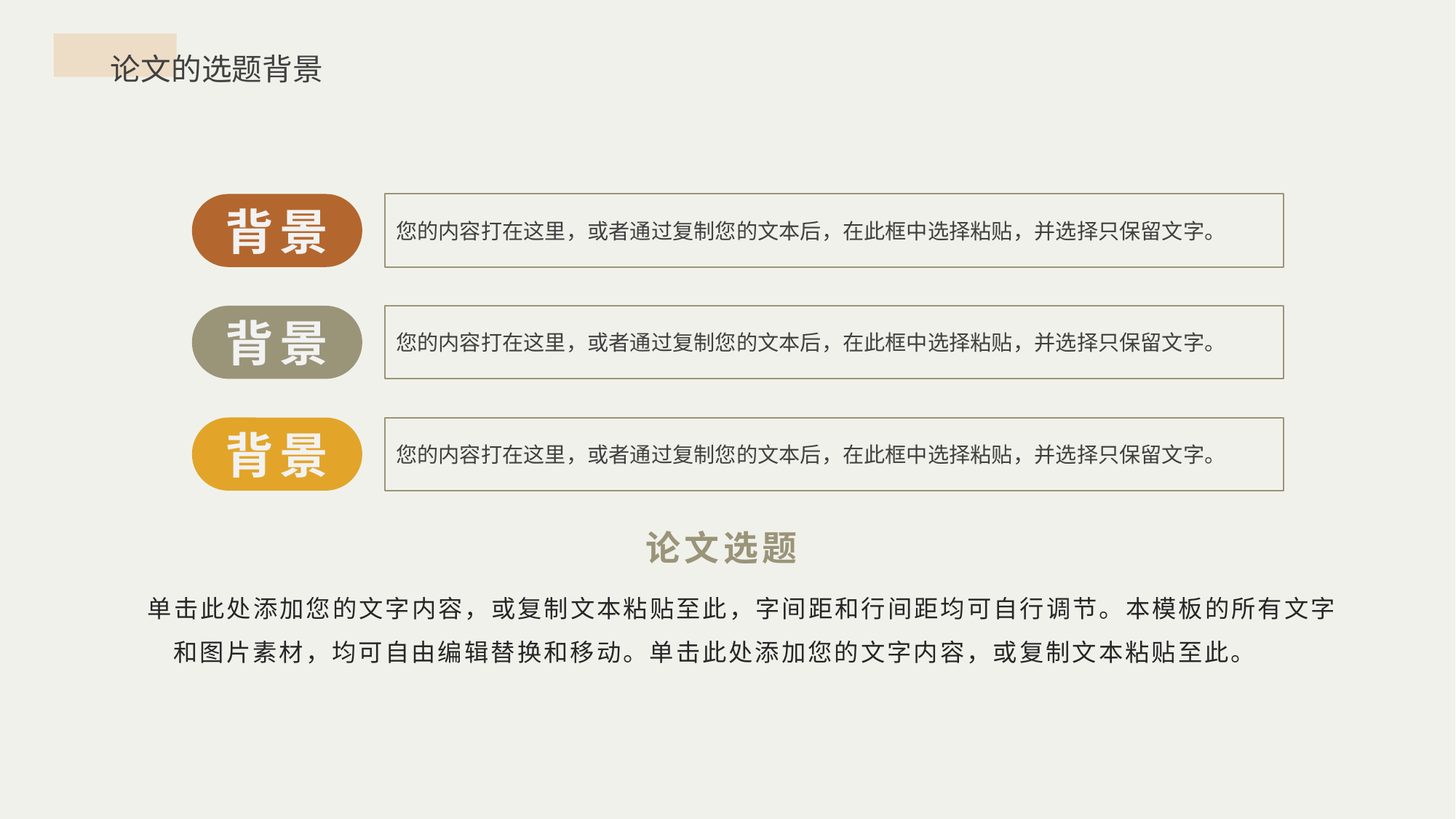

论文的选题背景

背景
您的内容打在这里，或者通过复制您的文本后，在此框中选择粘贴，并选择只保留文字。
背景
您的内容打在这里，或者通过复制您的文本后，在此框中选择粘贴，并选择只保留文字。
背景
您的内容打在这里，或者通过复制您的文本后，在此框中选择粘贴，并选择只保留文字。
论文选题
单击此处添加您的文字内容，或复制文本粘贴至此，字间距和行间距均可自行调节。本模板的所有文字和图片素材，均可自由编辑替换和移动。单击此处添加您的文字内容，或复制文本粘贴至此。